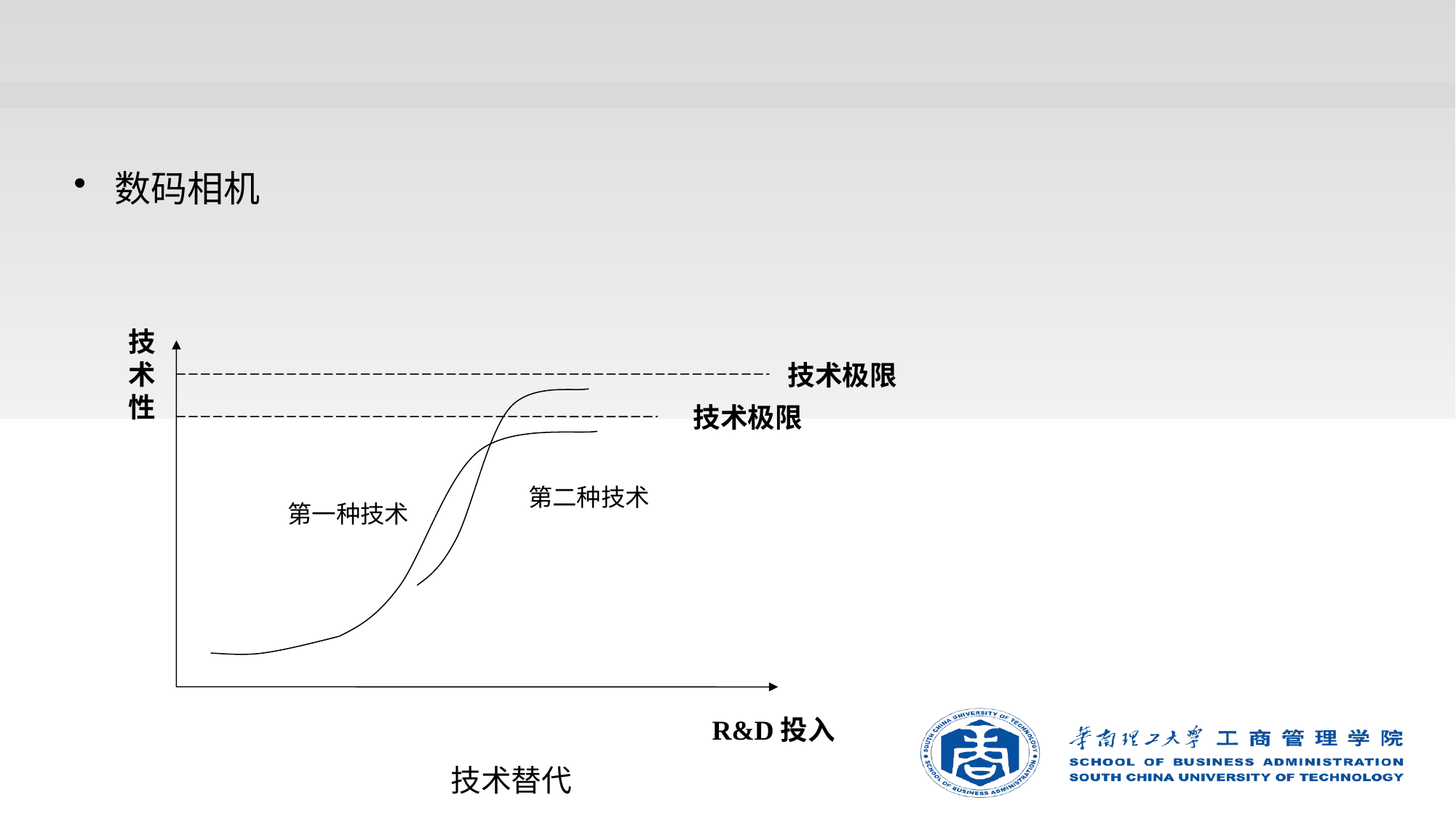

#
数码相机
技
术
性

技术极限

技术极限

第二种技术
第一种技术

R&D投入
技术替代